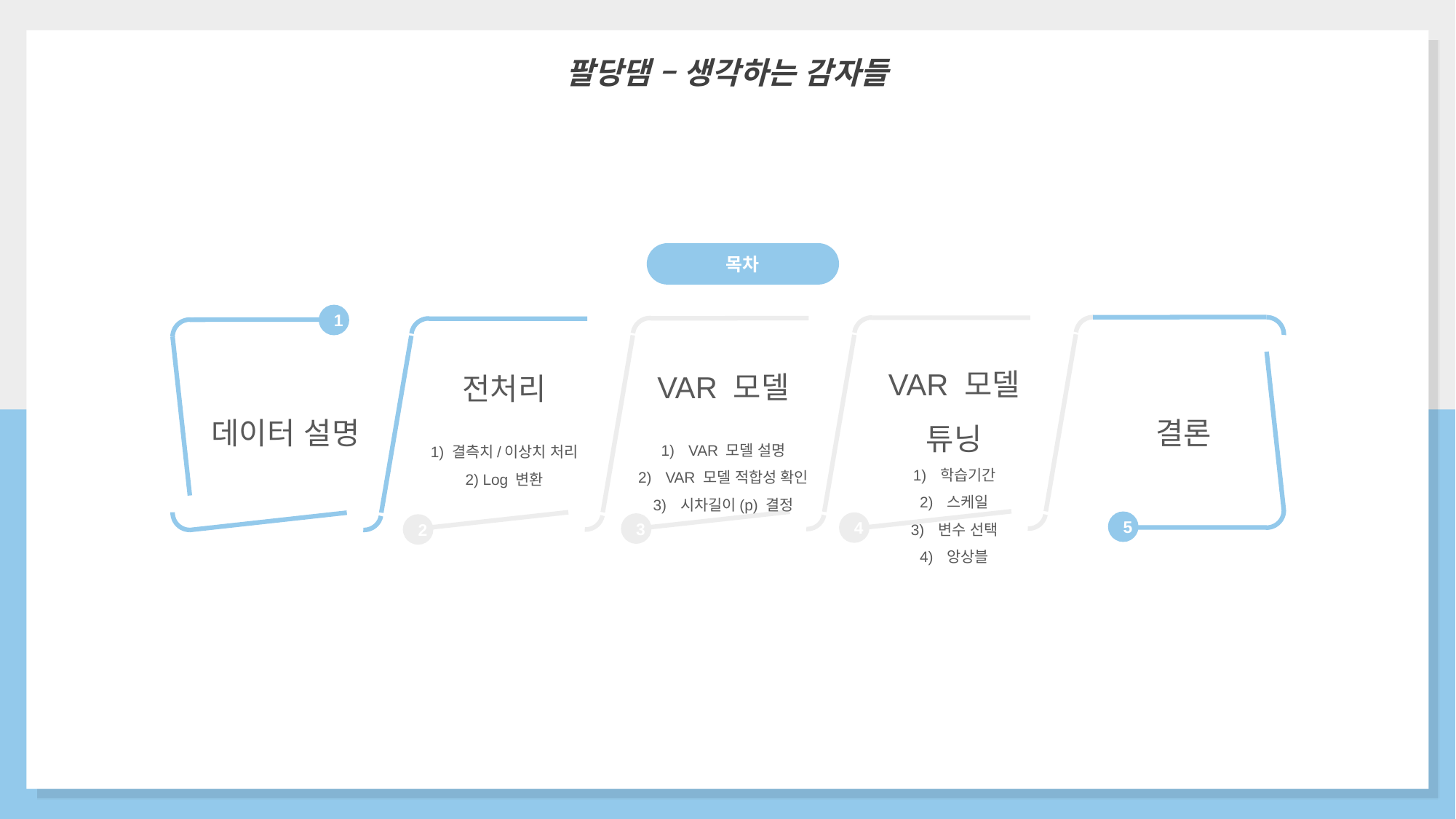

팔당댐 – 생각하는 감자들
목차
1

VAR 모델 튜닝
학습기간
스케일
변수 선택
앙상블
VAR 모델

VAR 모델 설명
VAR 모델 적합성 확인
시차길이(p) 결정
전처리

1) 결측치/이상치 처리
2) Log 변환
데이터 설명
결론

5
4
3
2